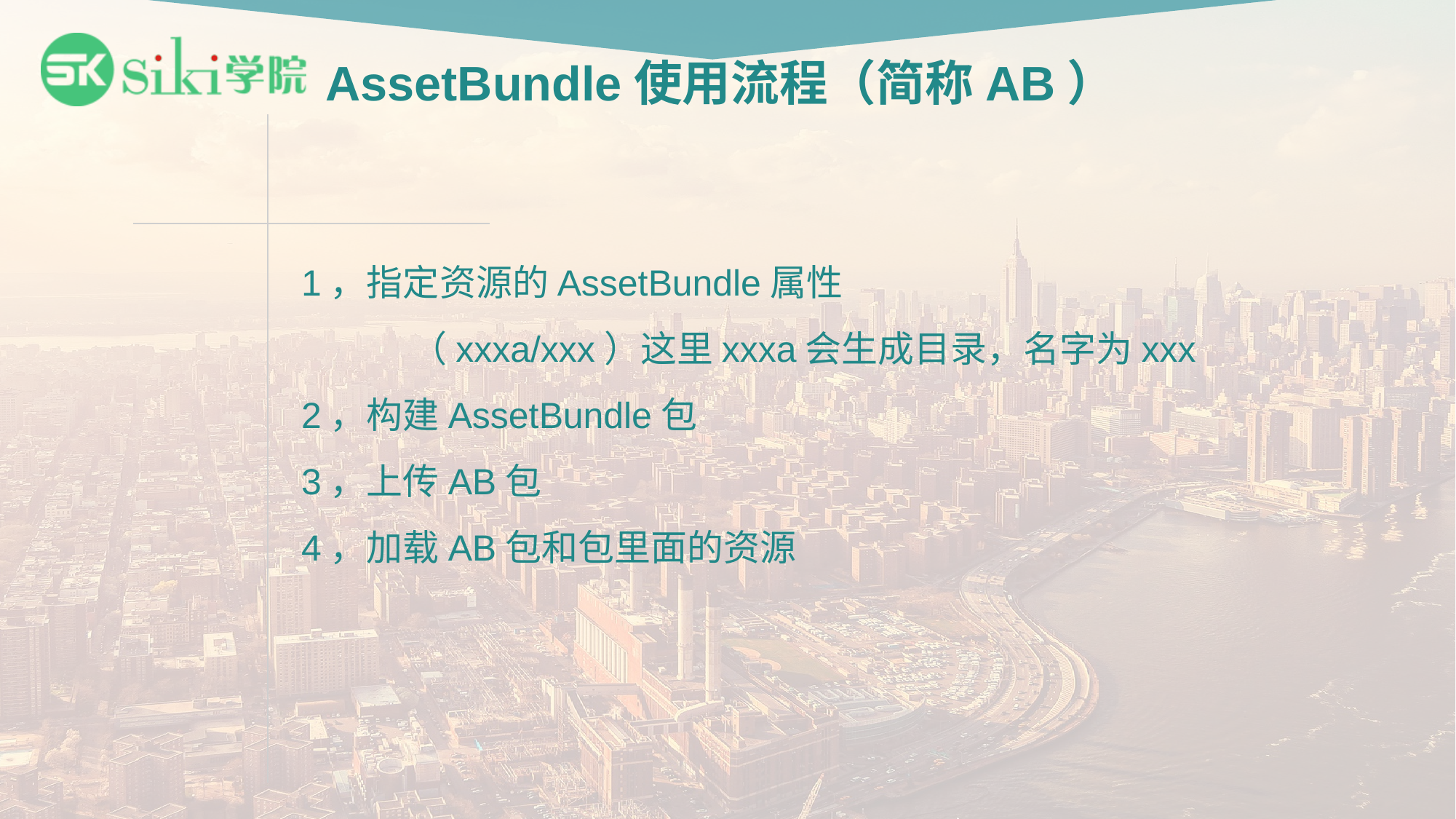

# AssetBundle使用流程（简称AB）
1，指定资源的AssetBundle属性
	（xxxa/xxx）这里xxxa会生成目录，名字为xxx
2，构建AssetBundle包
3，上传AB包
4，加载AB包和包里面的资源